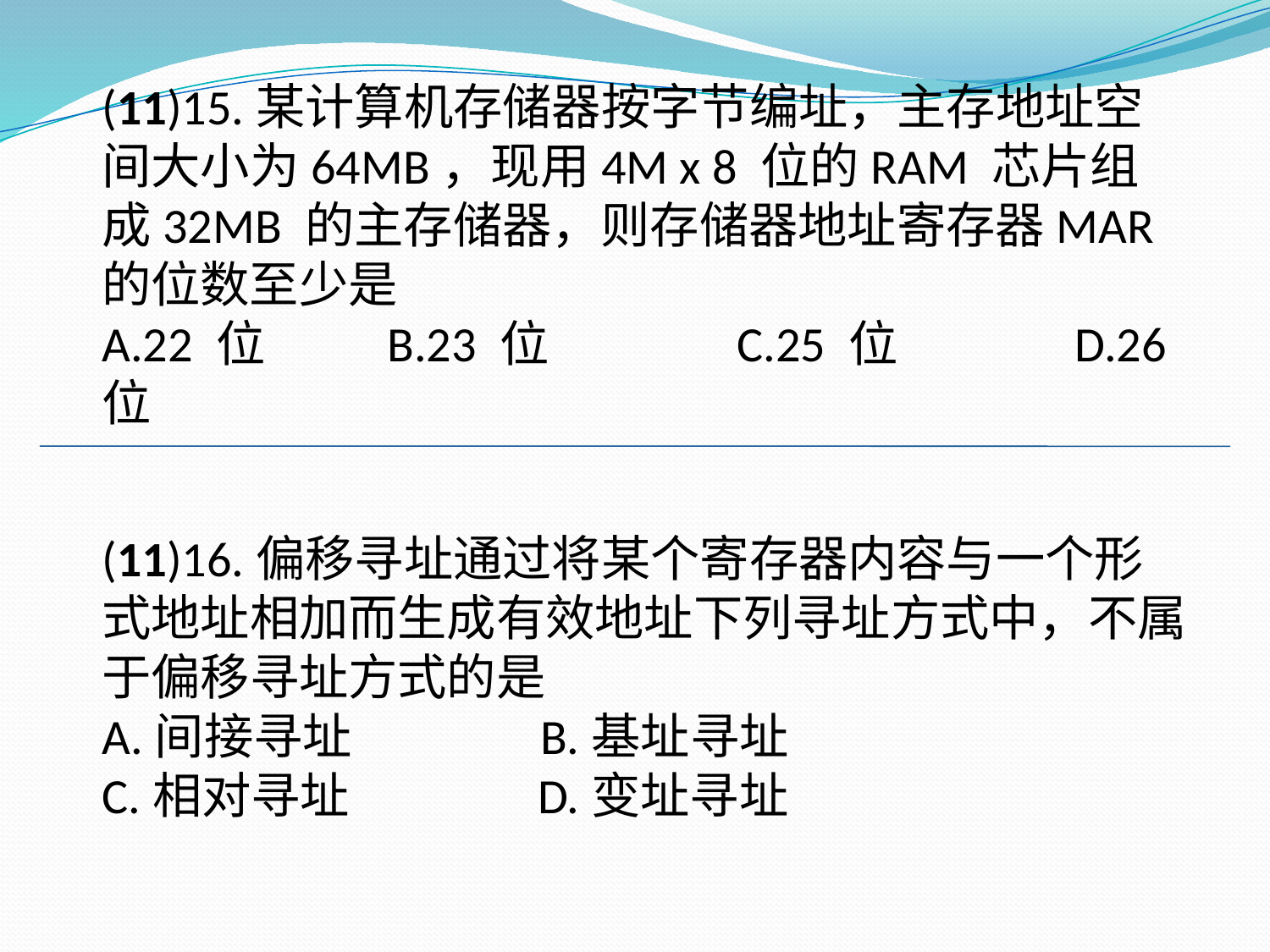

(11)15.某计算机存储器按字节编址，主存地址空间大小为64MB，现用4M x 8 位的RAM 芯片组成32MB 的主存储器，则存储器地址寄存器MAR 的位数至少是
A.22 位          B.23 位                C.25 位               D.26 位

(11)16.偏移寻址通过将某个寄存器内容与一个形式地址相加而生成有效地址下列寻址方式中，不属于偏移寻址方式的是
A.间接寻址                B.基址寻址
C.相对寻址                D.变址寻址